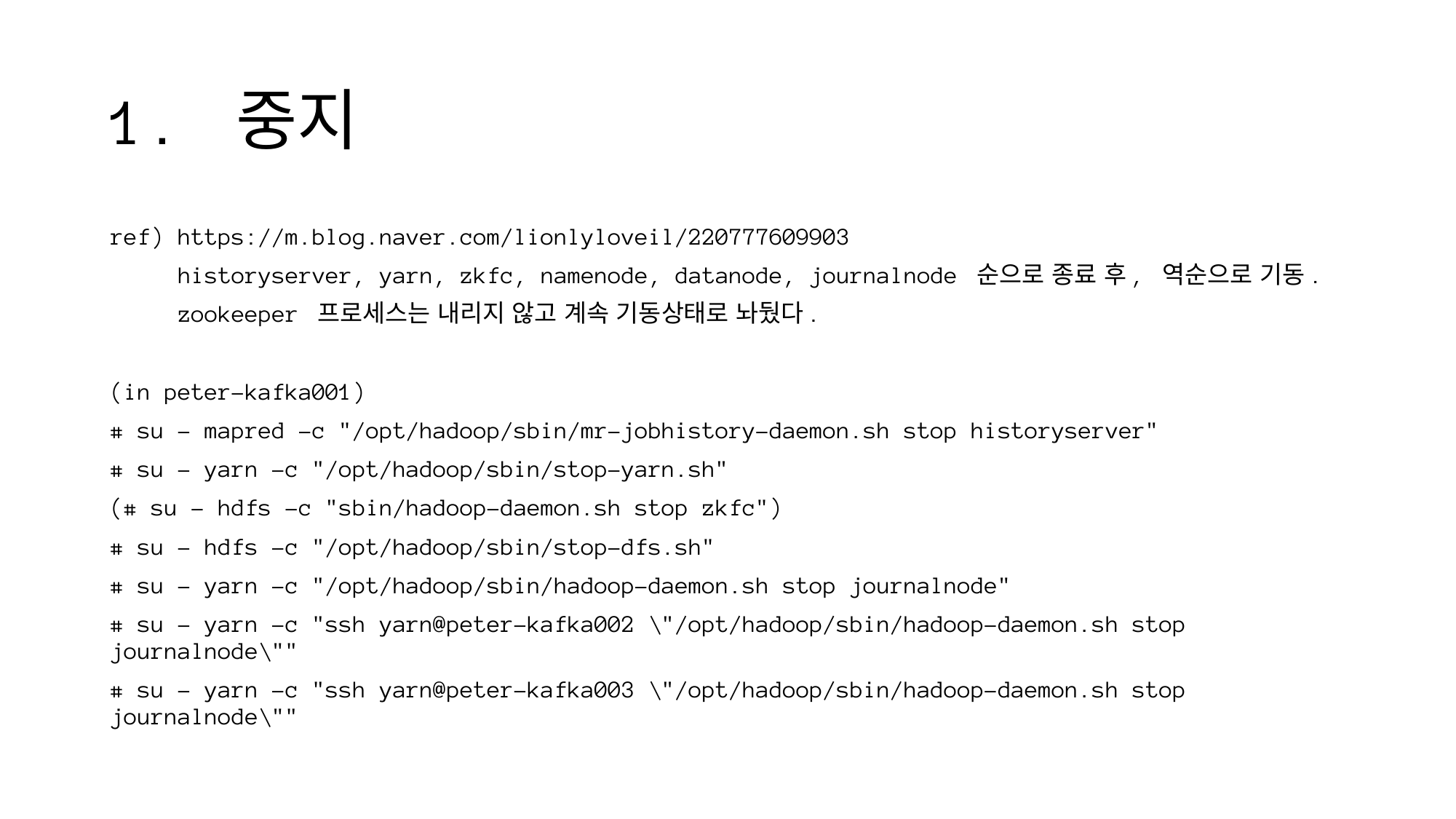

# 1. 중지
ref) https://m.blog.naver.com/lionlyloveil/220777609903
     historyserver, yarn, zkfc, namenode, datanode, journalnode 순으로 종료 후, 역순으로 기동.
     zookeeper 프로세스는 내리지 않고 계속 기동상태로 놔뒀다.

(in peter-kafka001)
# su - mapred -c "/opt/hadoop/sbin/mr-jobhistory-daemon.sh stop historyserver"
# su - yarn -c "/opt/hadoop/sbin/stop-yarn.sh"
(# su - hdfs -c "sbin/hadoop-daemon.sh stop zkfc")
# su - hdfs -c "/opt/hadoop/sbin/stop-dfs.sh"
# su - yarn -c "/opt/hadoop/sbin/hadoop-daemon.sh stop journalnode"
# su - yarn -c "ssh yarn@peter-kafka002 \"/opt/hadoop/sbin/hadoop-daemon.sh stop journalnode\""
# su - yarn -c "ssh yarn@peter-kafka003 \"/opt/hadoop/sbin/hadoop-daemon.sh stop journalnode\""